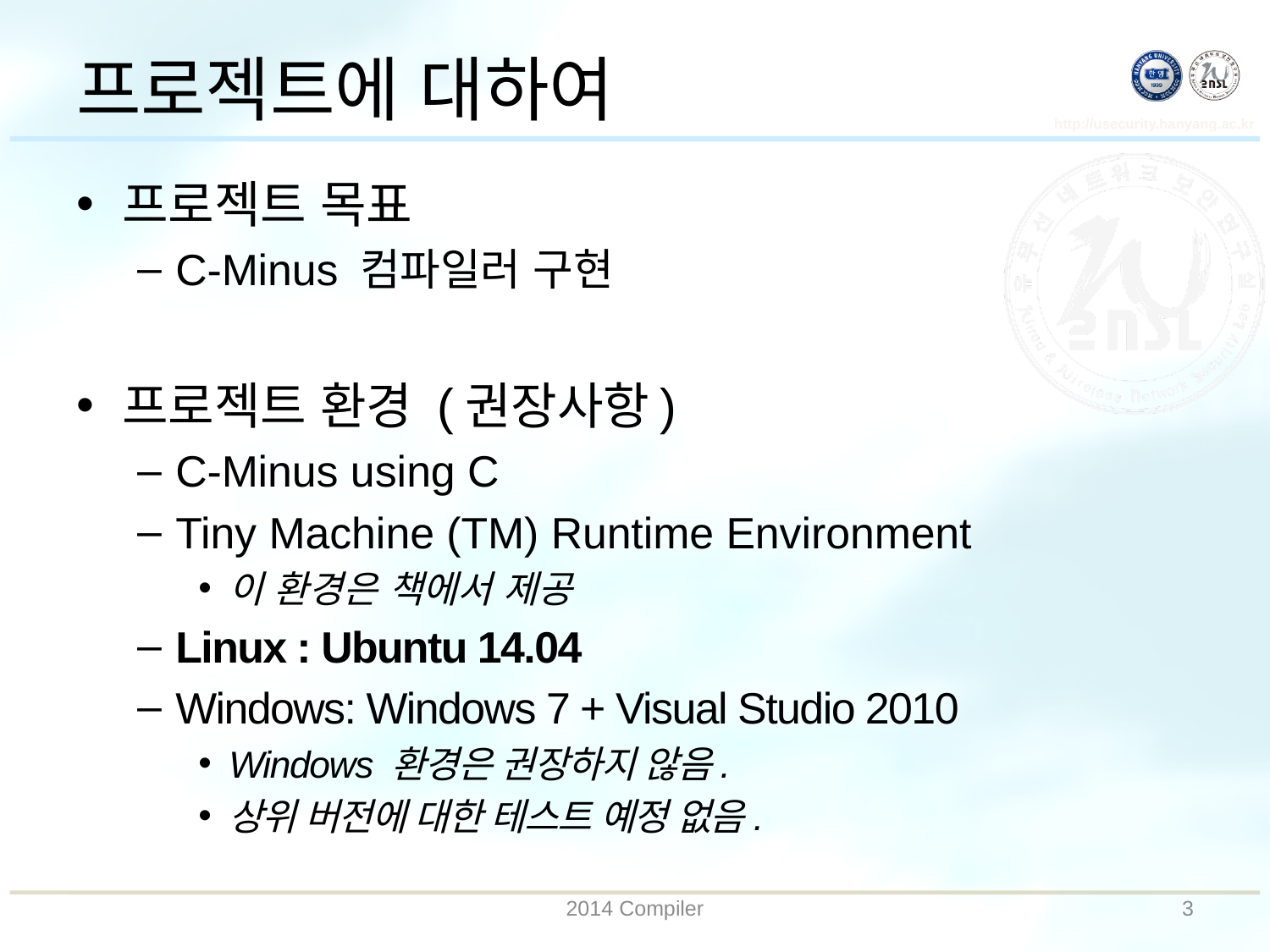

# 프로젝트에 대하여
프로젝트 목표
C-Minus 컴파일러 구현

프로젝트 환경 (권장사항)
C-Minus using C
Tiny Machine (TM) Runtime Environment
이 환경은 책에서 제공
Linux : Ubuntu 14.04
Windows: Windows 7 + Visual Studio 2010
Windows 환경은 권장하지 않음.
상위 버전에 대한 테스트 예정 없음.
2014 Compiler
3